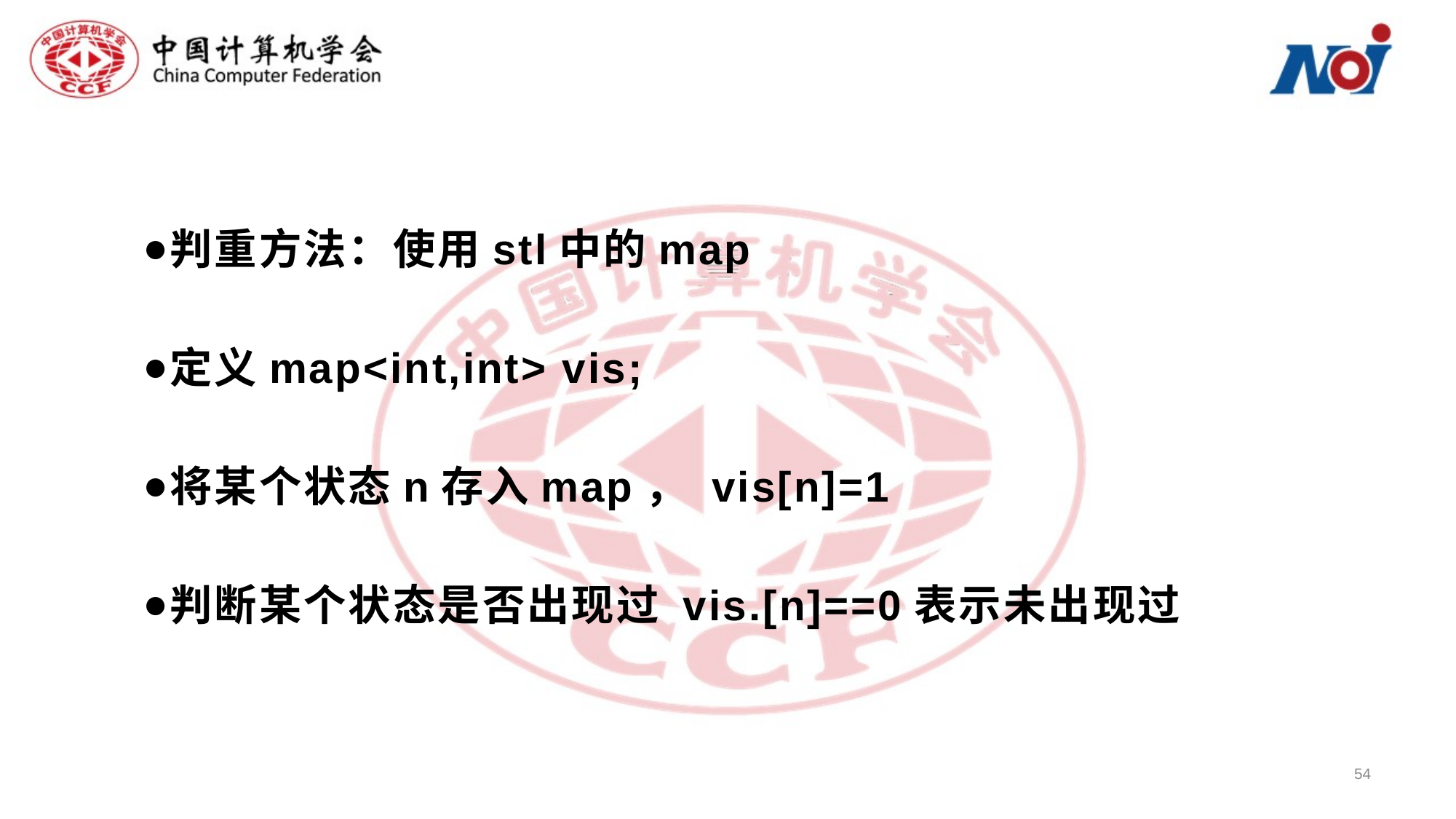

判重方法：使用stl中的map
定义map<int,int> vis;
将某个状态n存入map， vis[n]=1
判断某个状态是否出现过 vis.[n]==0表示未出现过
54